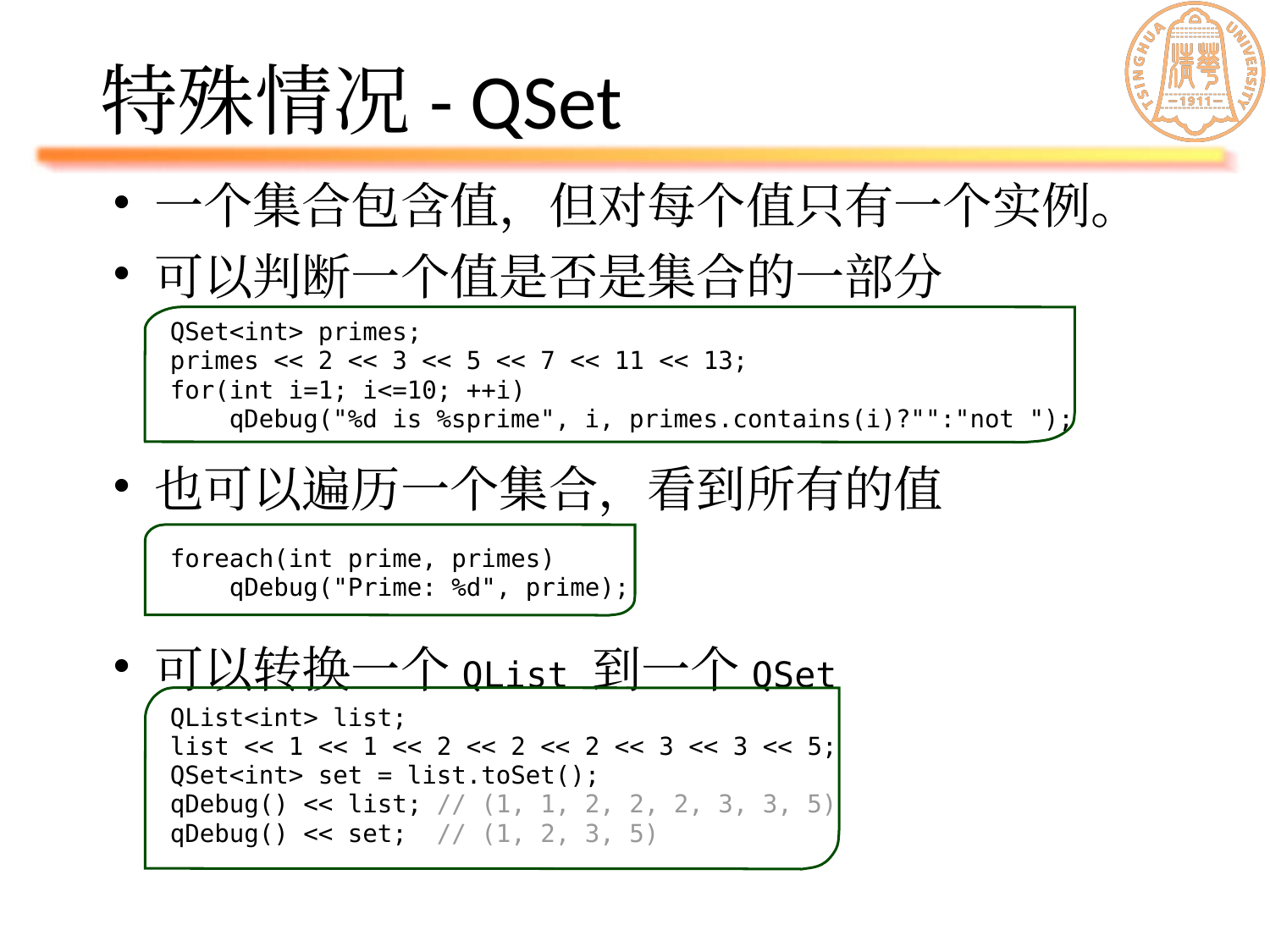

# 特殊情况- QSet
一个集合包含值，但对每个值只有一个实例。
可以判断一个值是否是集合的一部分

也可以遍历一个集合，看到所有的值

可以转换一个QList 到一个QSet

QSet<int> primes;
primes << 2 << 3 << 5 << 7 << 11 << 13;
for(int i=1; i<=10; ++i)
    qDebug("%d is %sprime", i, primes.contains(i)?"":"not ");

foreach(int prime, primes)
    qDebug("Prime: %d", prime);

QList<int> list;
list << 1 << 1 << 2 << 2 << 2 << 3 << 3 << 5;
QSet<int> set = list.toSet();
qDebug() << list; // (1, 1, 2, 2, 2, 3, 3, 5)
qDebug() << set;  // (1, 2, 3, 5)